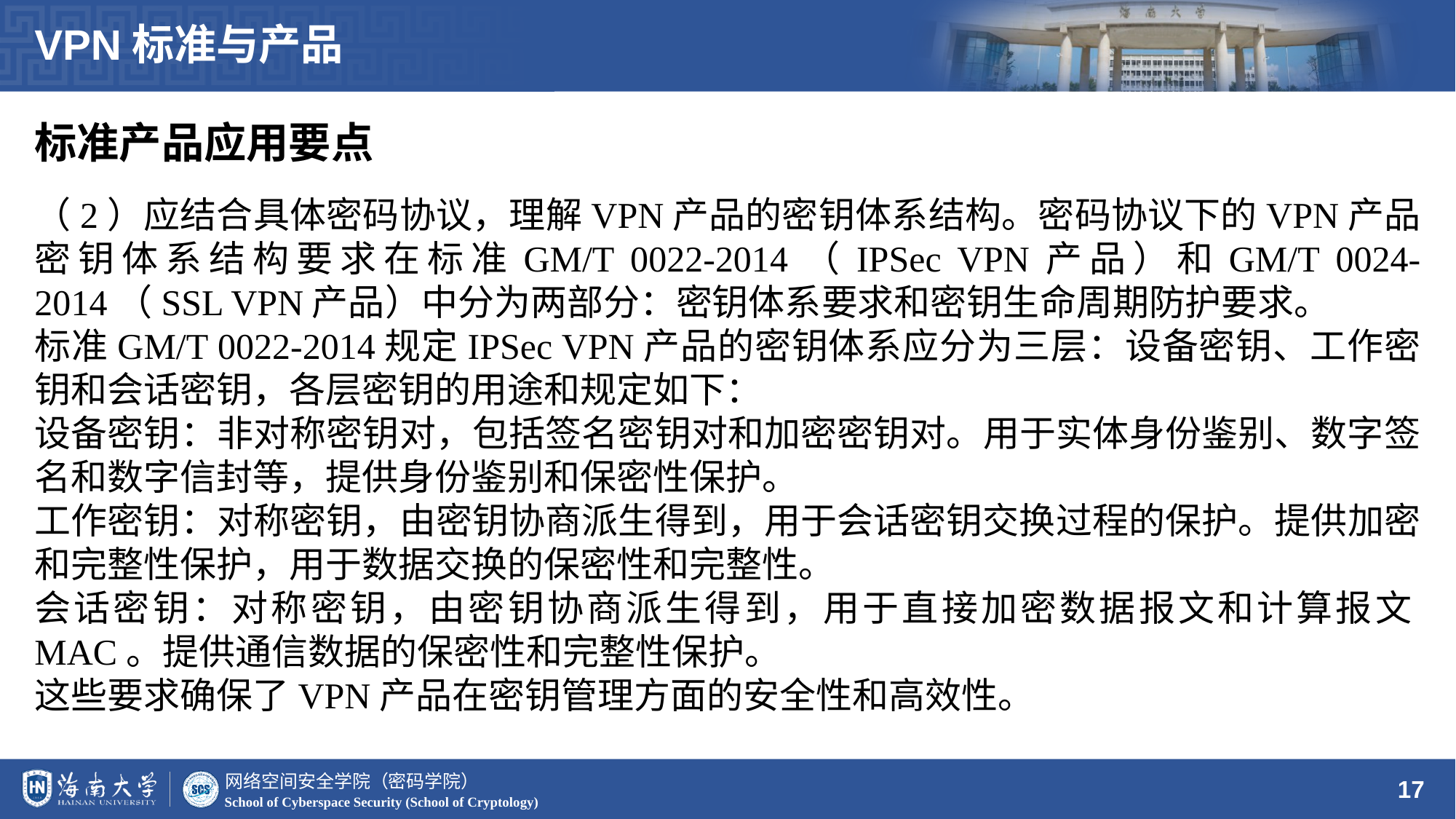

VPN标准与产品
标准产品应用要点
（2）应结合具体密码协议，理解VPN产品的密钥体系结构。密码协议下的VPN产品密钥体系结构要求在标准GM/T 0022-2014（IPSec VPN产品）和GM/T 0024-2014（SSL VPN产品）中分为两部分：密钥体系要求和密钥生命周期防护要求。
标准GM/T 0022-2014规定IPSec VPN产品的密钥体系应分为三层：设备密钥、工作密钥和会话密钥，各层密钥的用途和规定如下：
设备密钥：非对称密钥对，包括签名密钥对和加密密钥对。用于实体身份鉴别、数字签名和数字信封等，提供身份鉴别和保密性保护。
工作密钥：对称密钥，由密钥协商派生得到，用于会话密钥交换过程的保护。提供加密和完整性保护，用于数据交换的保密性和完整性。
会话密钥：对称密钥，由密钥协商派生得到，用于直接加密数据报文和计算报文MAC。提供通信数据的保密性和完整性保护。
这些要求确保了VPN产品在密钥管理方面的安全性和高效性。
17